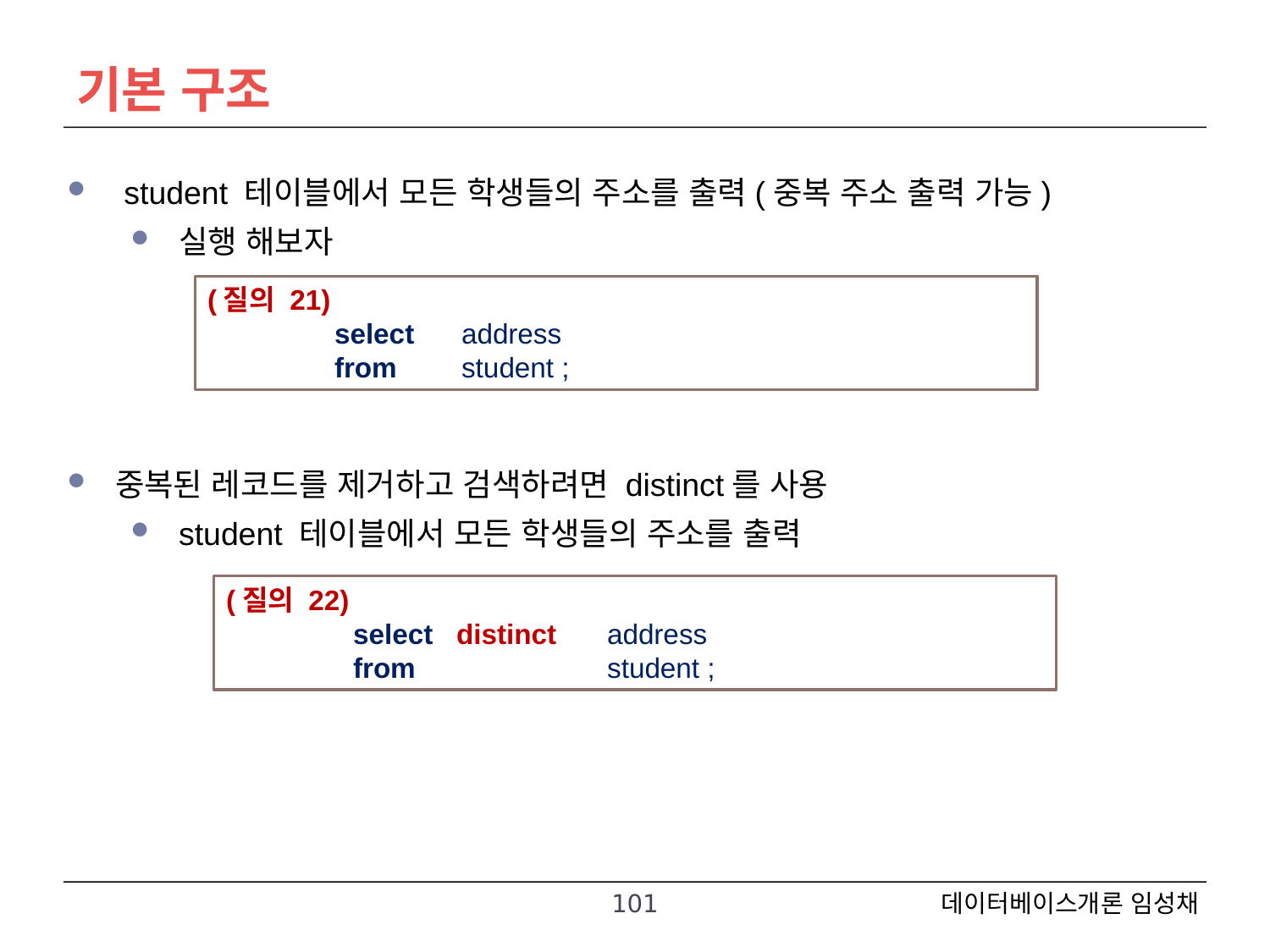

# 기본 구조
 student 테이블에서 모든 학생들의 주소를 출력(중복 주소 출력 가능)
실행 해보자

중복된 레코드를 제거하고 검색하려면 distinct를 사용
student 테이블에서 모든 학생들의 주소를 출력

(질의 21)
	select 	address
	from 	student ;
(질의 22)
	select   distinct  	address
	from 		student ;
101
데이터베이스개론 임성채